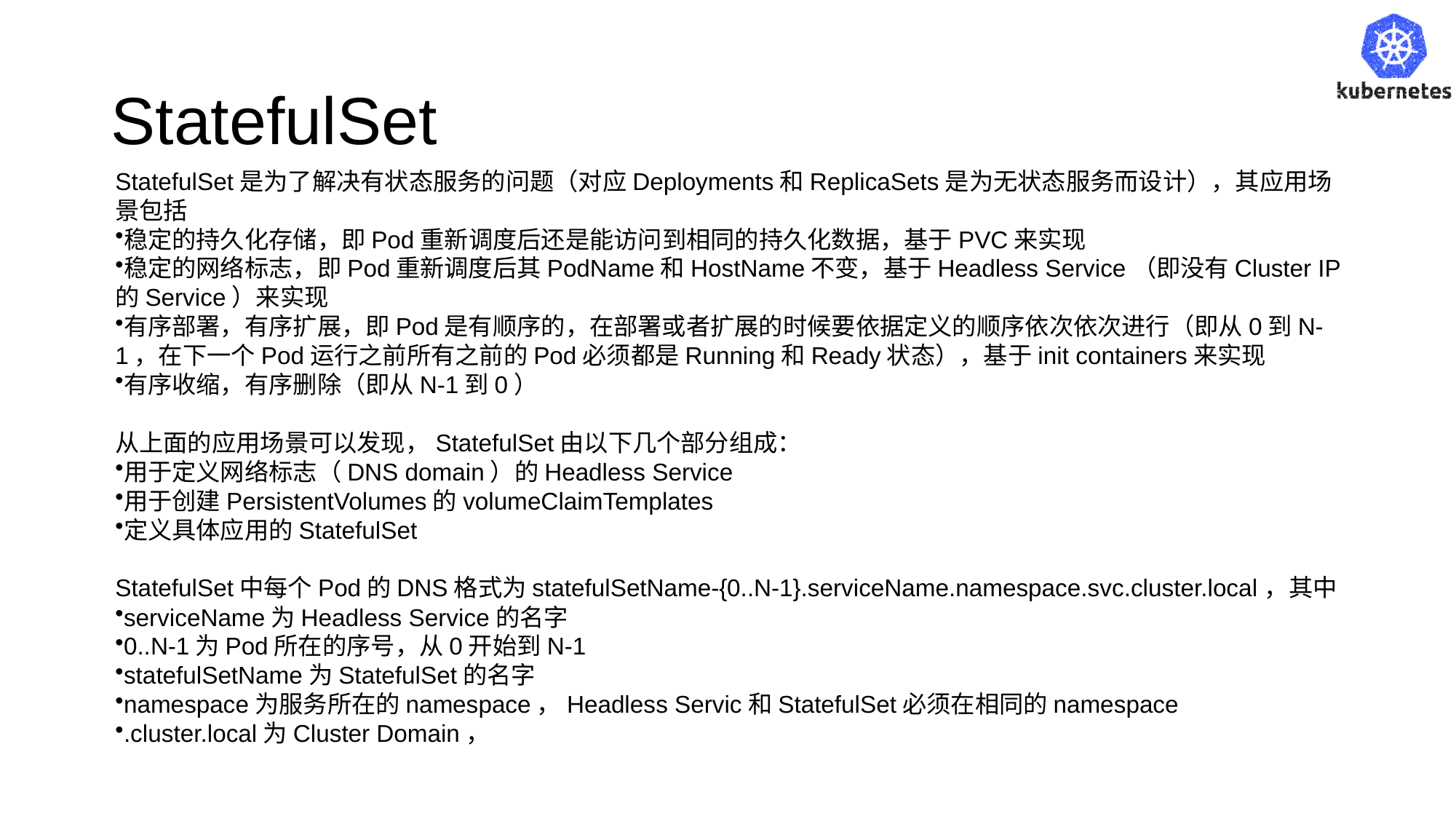

# StatefulSet
StatefulSet是为了解决有状态服务的问题（对应Deployments和ReplicaSets是为无状态服务而设计），其应用场景包括
稳定的持久化存储，即Pod重新调度后还是能访问到相同的持久化数据，基于PVC来实现
稳定的网络标志，即Pod重新调度后其PodName和HostName不变，基于Headless Service（即没有Cluster IP的Service）来实现
有序部署，有序扩展，即Pod是有顺序的，在部署或者扩展的时候要依据定义的顺序依次依次进行（即从0到N-1，在下一个Pod运行之前所有之前的Pod必须都是Running和Ready状态），基于init containers来实现
有序收缩，有序删除（即从N-1到0）

从上面的应用场景可以发现，StatefulSet由以下几个部分组成：
用于定义网络标志（DNS domain）的Headless Service
用于创建PersistentVolumes的volumeClaimTemplates
定义具体应用的StatefulSet

StatefulSet中每个Pod的DNS格式为statefulSetName-{0..N-1}.serviceName.namespace.svc.cluster.local，其中
serviceName为Headless Service的名字
0..N-1为Pod所在的序号，从0开始到N-1
statefulSetName为StatefulSet的名字
namespace为服务所在的namespace，Headless Servic和StatefulSet必须在相同的namespace
.cluster.local为Cluster Domain，